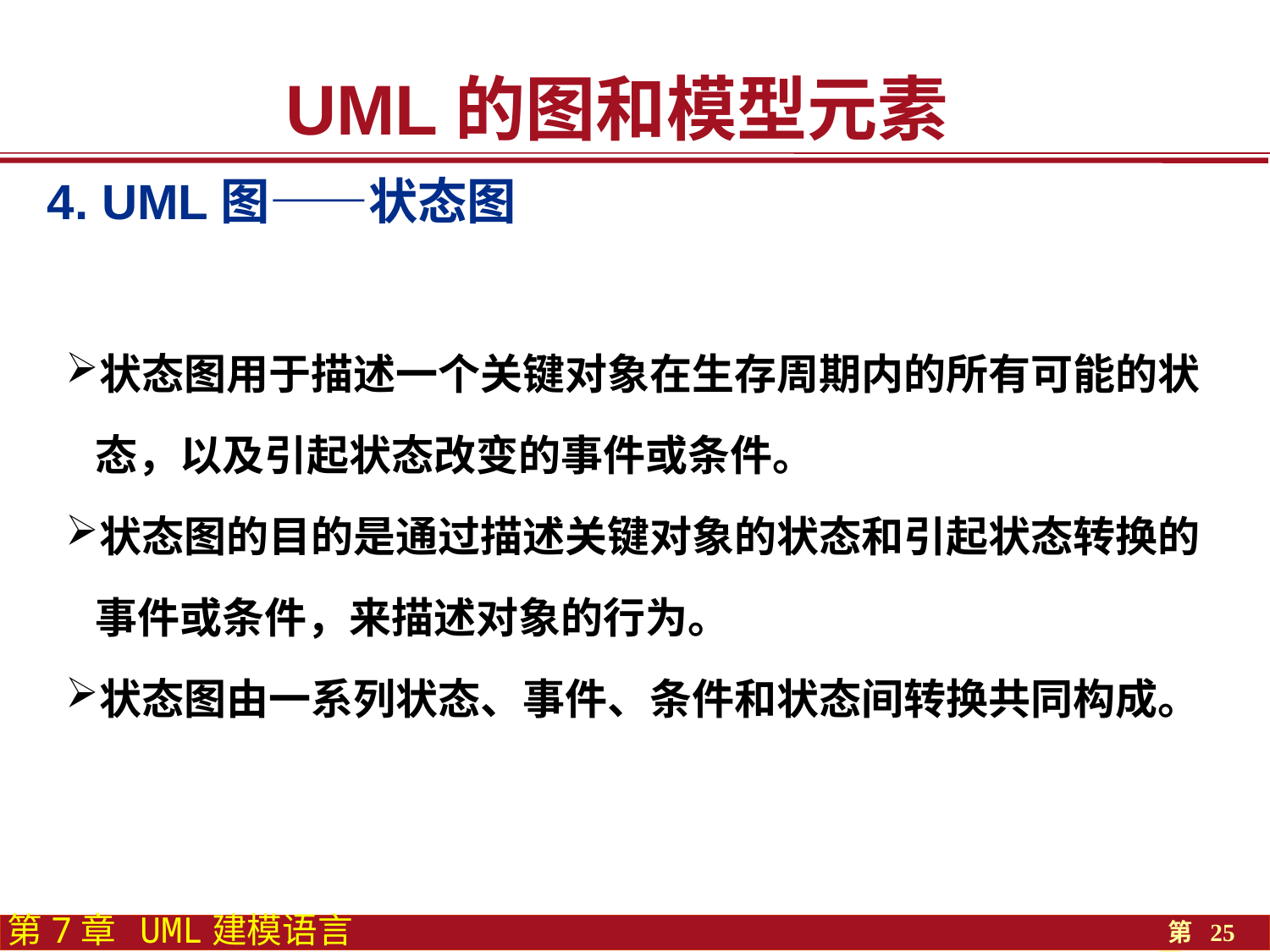

UML的图和模型元素
4. UML图——状态图
状态图用于描述一个关键对象在生存周期内的所有可能的状态，以及引起状态改变的事件或条件。
状态图的目的是通过描述关键对象的状态和引起状态转换的事件或条件，来描述对象的行为。
状态图由一系列状态、事件、条件和状态间转换共同构成。